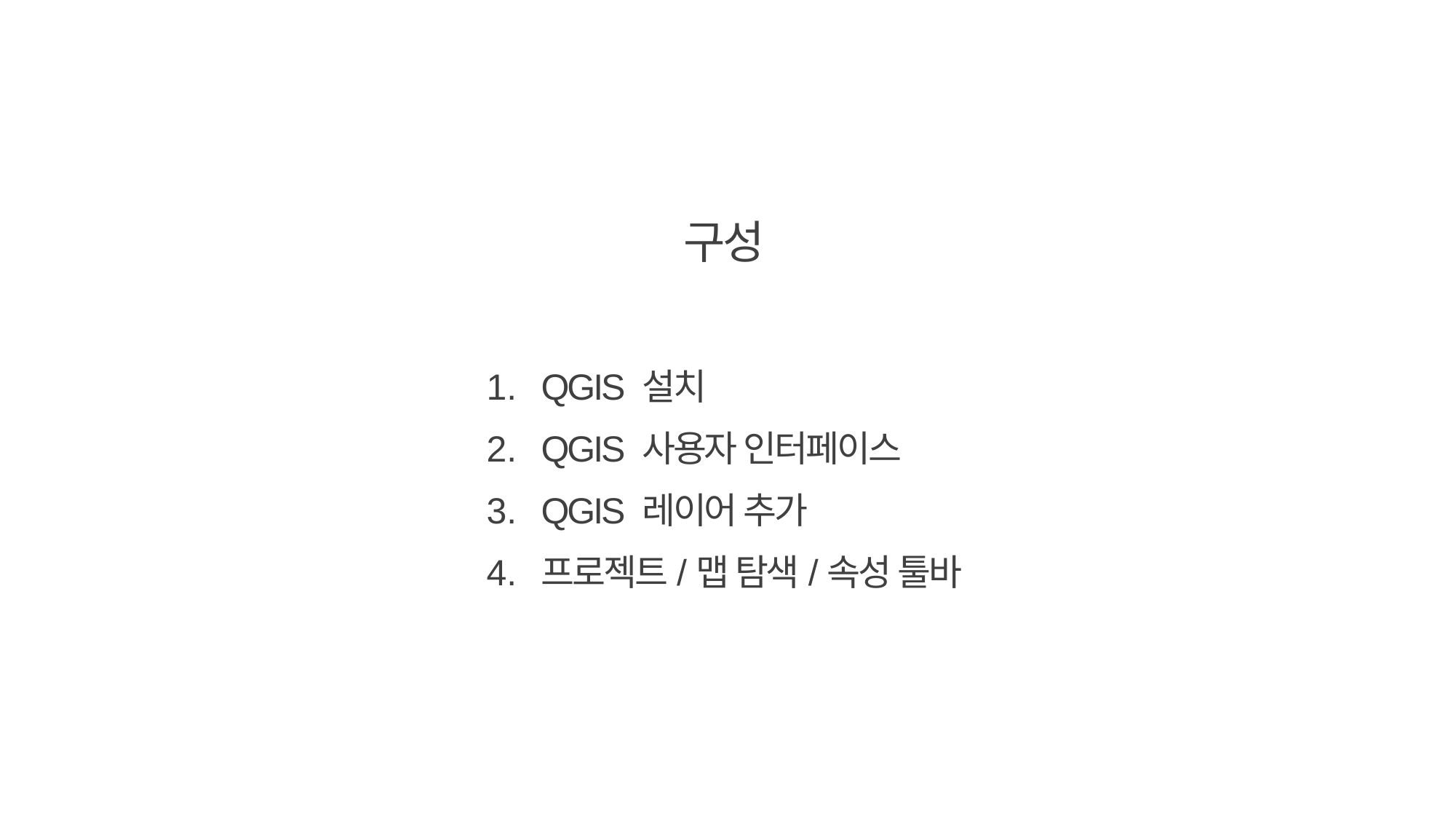

구성

QGIS 설치
QGIS 사용자 인터페이스
QGIS 레이어 추가
프로젝트/맵 탐색/속성 툴바